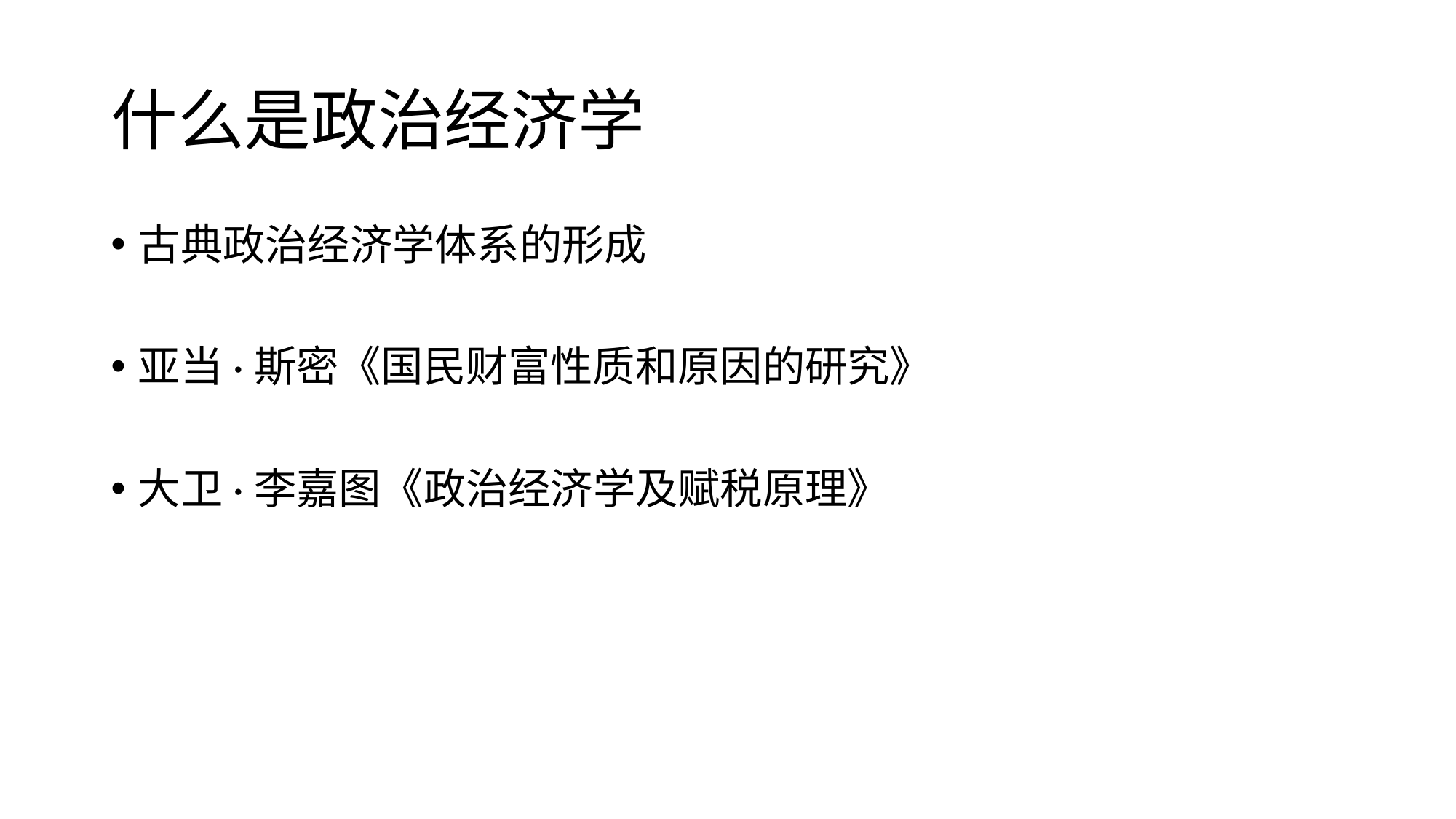

# 什么是政治经济学
古典政治经济学体系的形成

亚当·斯密《国民财富性质和原因的研究》

大卫·李嘉图《政治经济学及赋税原理》